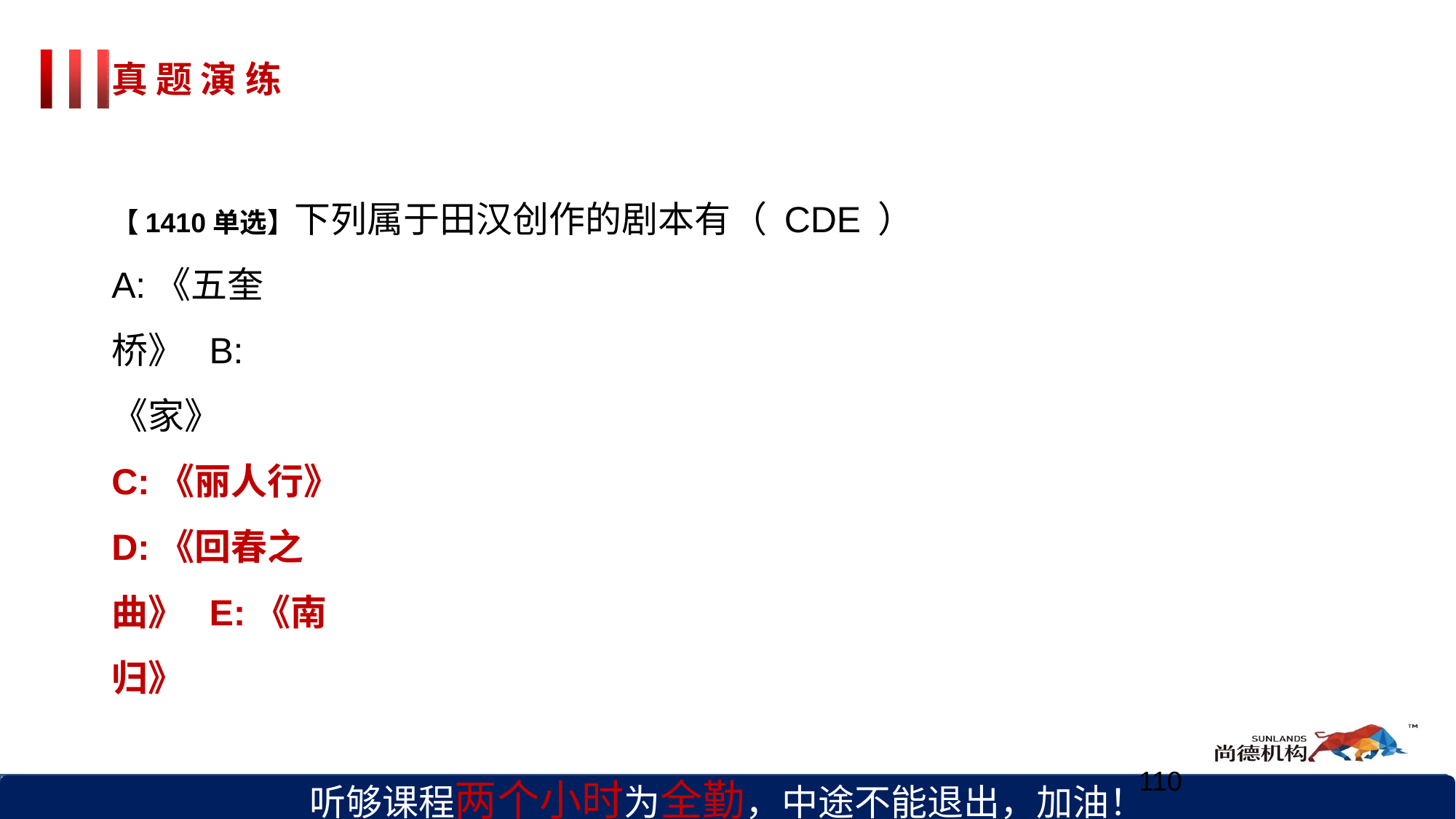

真 题 演 练

【1410单选】下列属于田汉创作的剧本有（	CDE	）
A:《五奎桥》  B:《家》
C:《丽人行》 D:《回春之曲》  E:《南归》

听够课程两个小时为全勤，中途不能退出，加油！
110